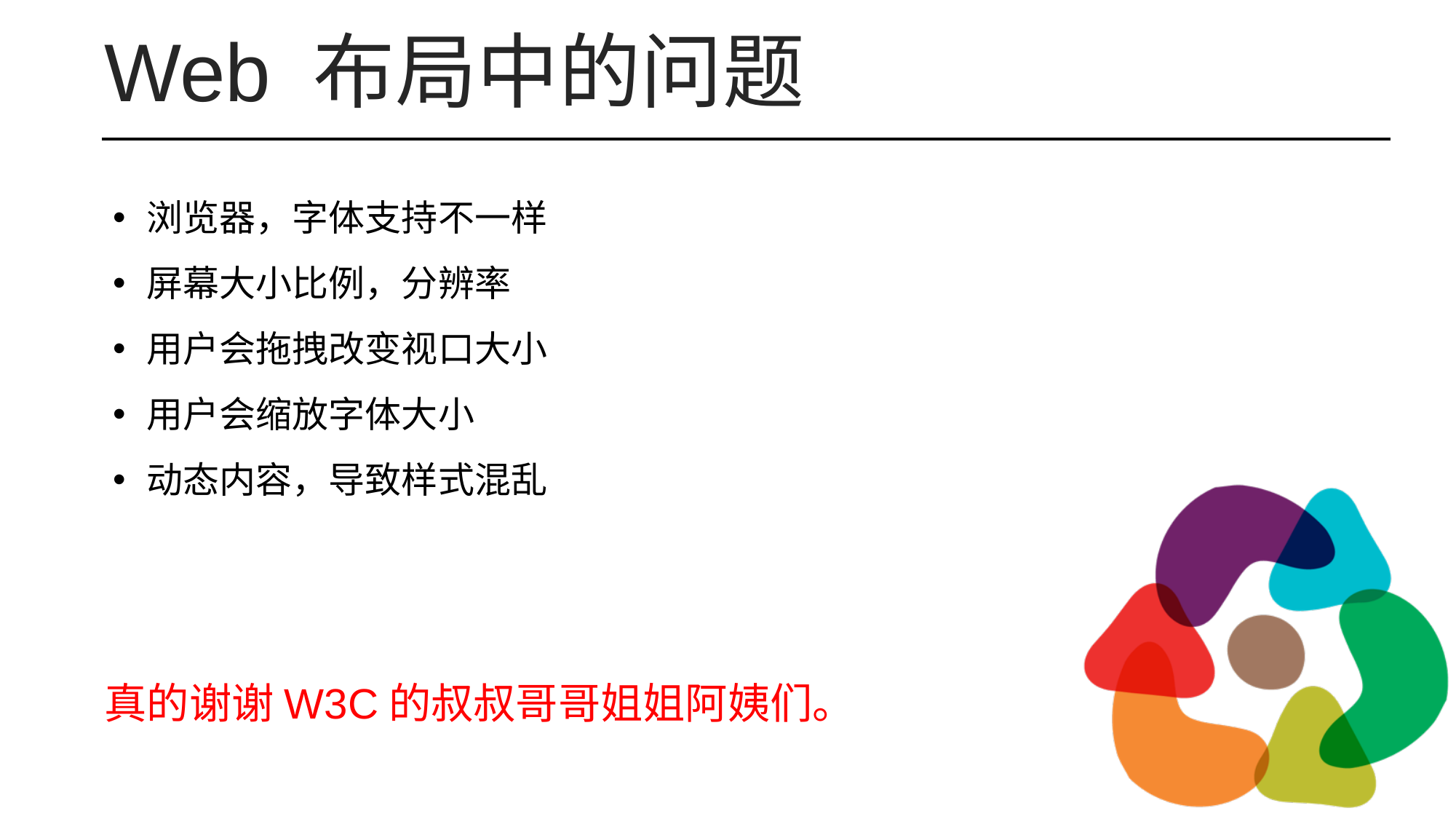

Web 布局中的问题
浏览器，字体支持不一样
屏幕大小比例，分辨率
用户会拖拽改变视口大小
用户会缩放字体大小
动态内容，导致样式混乱
真的谢谢W3C的叔叔哥哥姐姐阿姨们。